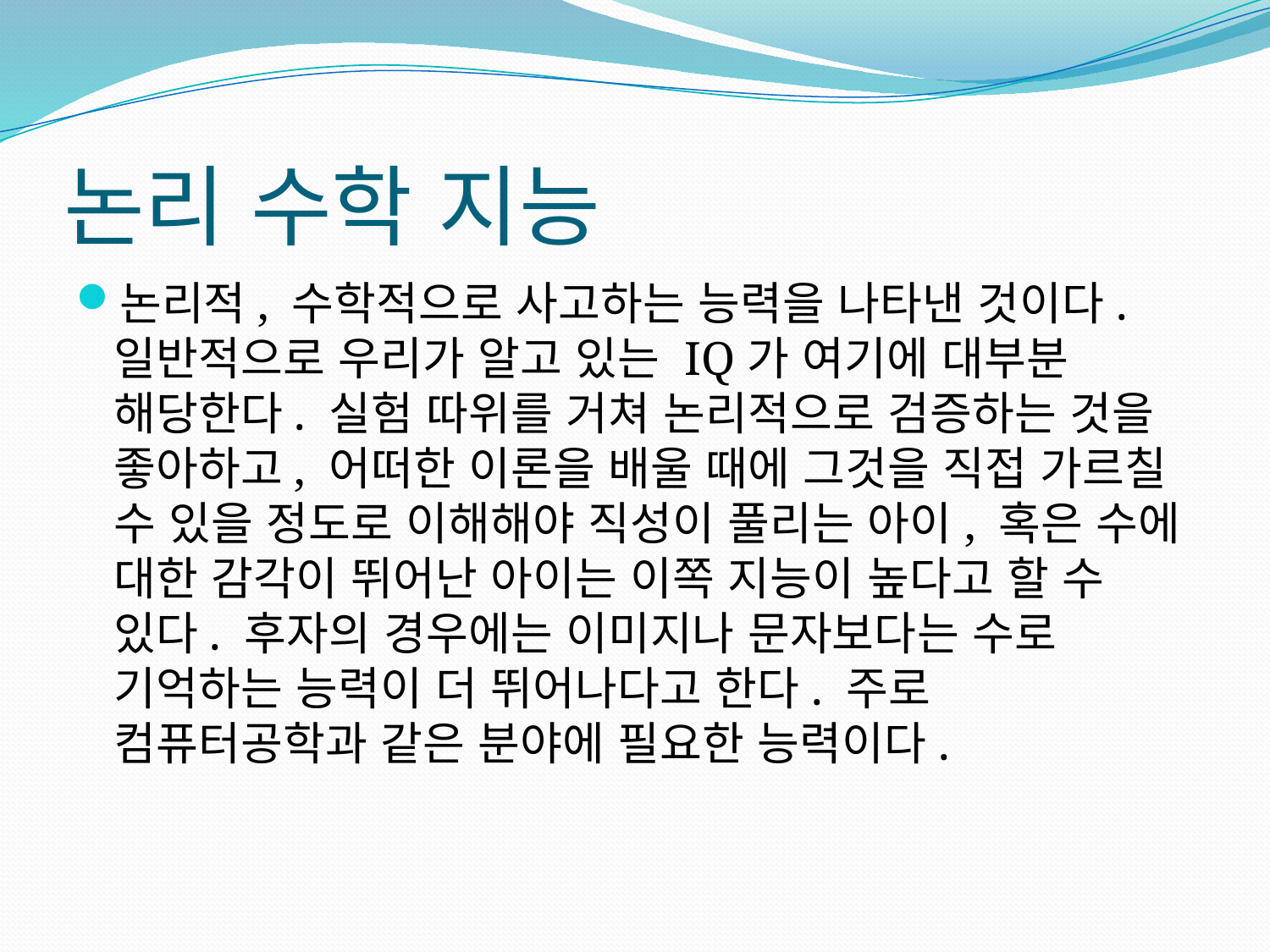

# 논리 수학 지능
논리적, 수학적으로 사고하는 능력을 나타낸 것이다. 일반적으로 우리가 알고 있는 IQ가 여기에 대부분 해당한다. 실험 따위를 거쳐 논리적으로 검증하는 것을 좋아하고, 어떠한 이론을 배울 때에 그것을 직접 가르칠 수 있을 정도로 이해해야 직성이 풀리는 아이, 혹은 수에 대한 감각이 뛰어난 아이는 이쪽 지능이 높다고 할 수 있다. 후자의 경우에는 이미지나 문자보다는 수로 기억하는 능력이 더 뛰어나다고 한다. 주로 컴퓨터공학과 같은 분야에 필요한 능력이다.